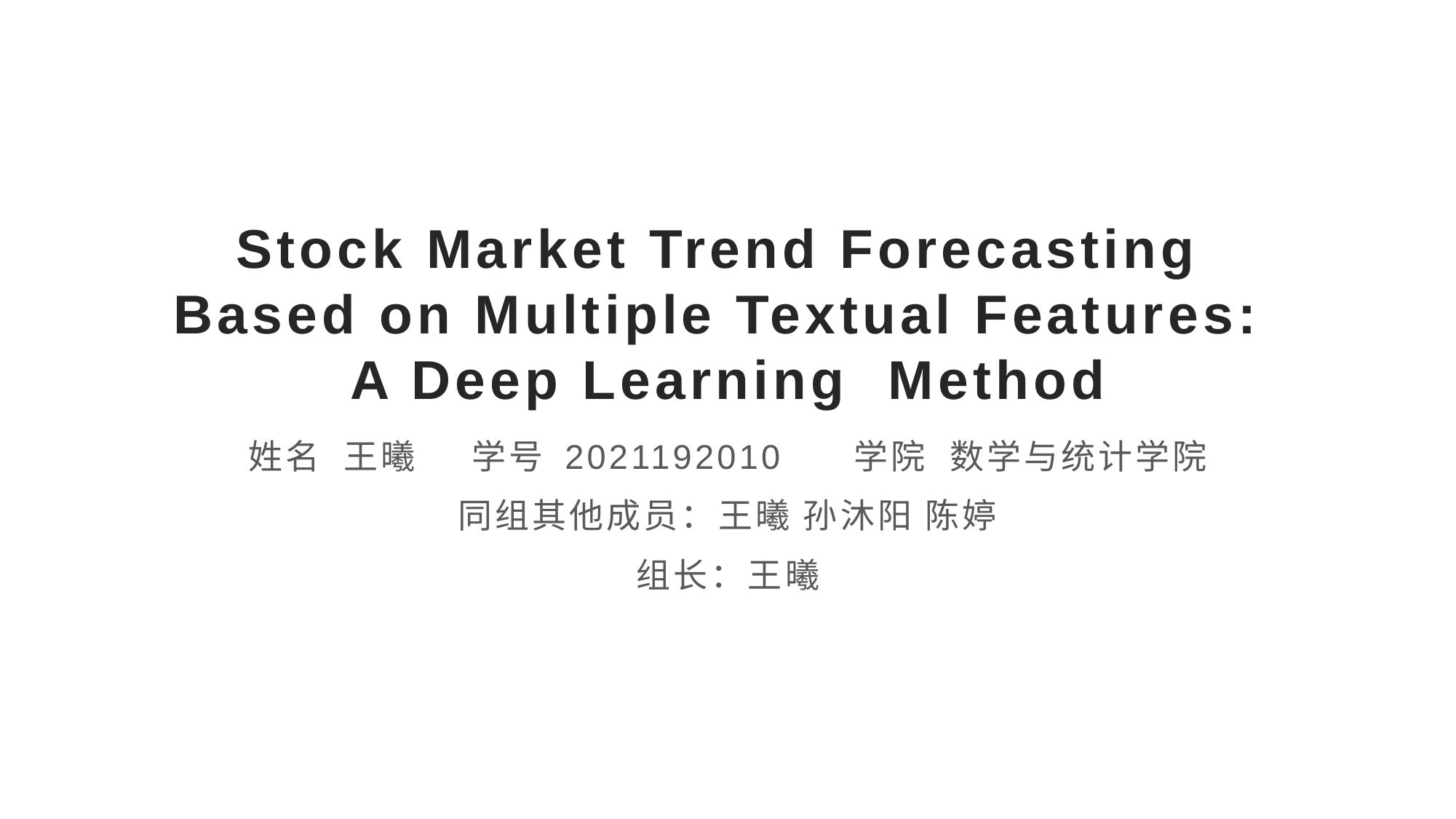

# Stock Market Trend Forecasting  Based on Multiple Textual Features: A Deep Learning  Method
姓名  王曦     学号 2021192010     学院  数学与统计学院
同组其他成员：王曦 孙沐阳 陈婷
组长：王曦